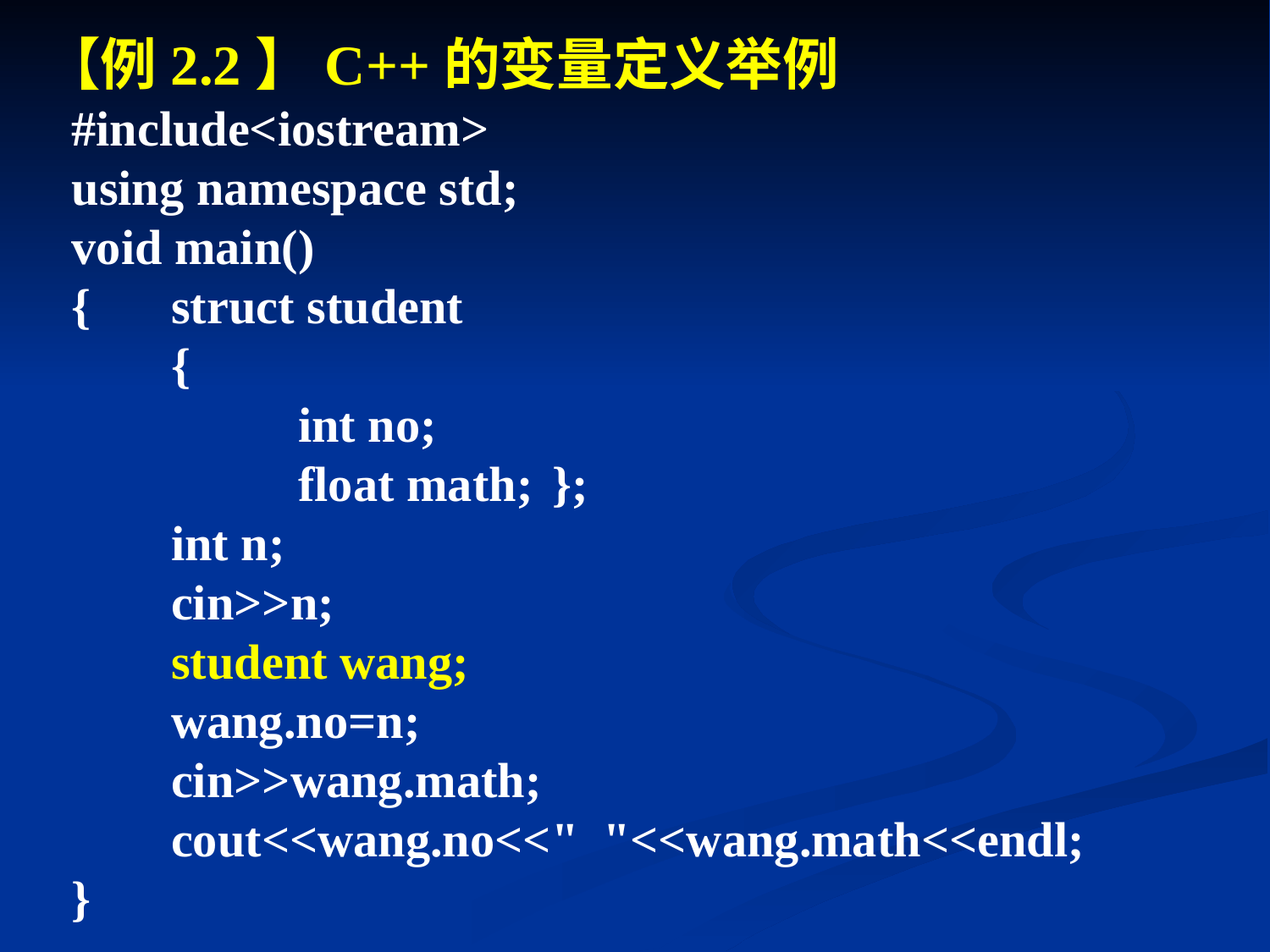

【例2.2】C++的变量定义举例
#include<iostream>
using namespace std;
void main()
{  	struct student
	{
		int no;
		float math;	};
	int n;
	cin>>n;
	student wang;
	wang.no=n;
	cin>>wang.math;
	cout<<wang.no<<"  "<<wang.math<<endl;
}